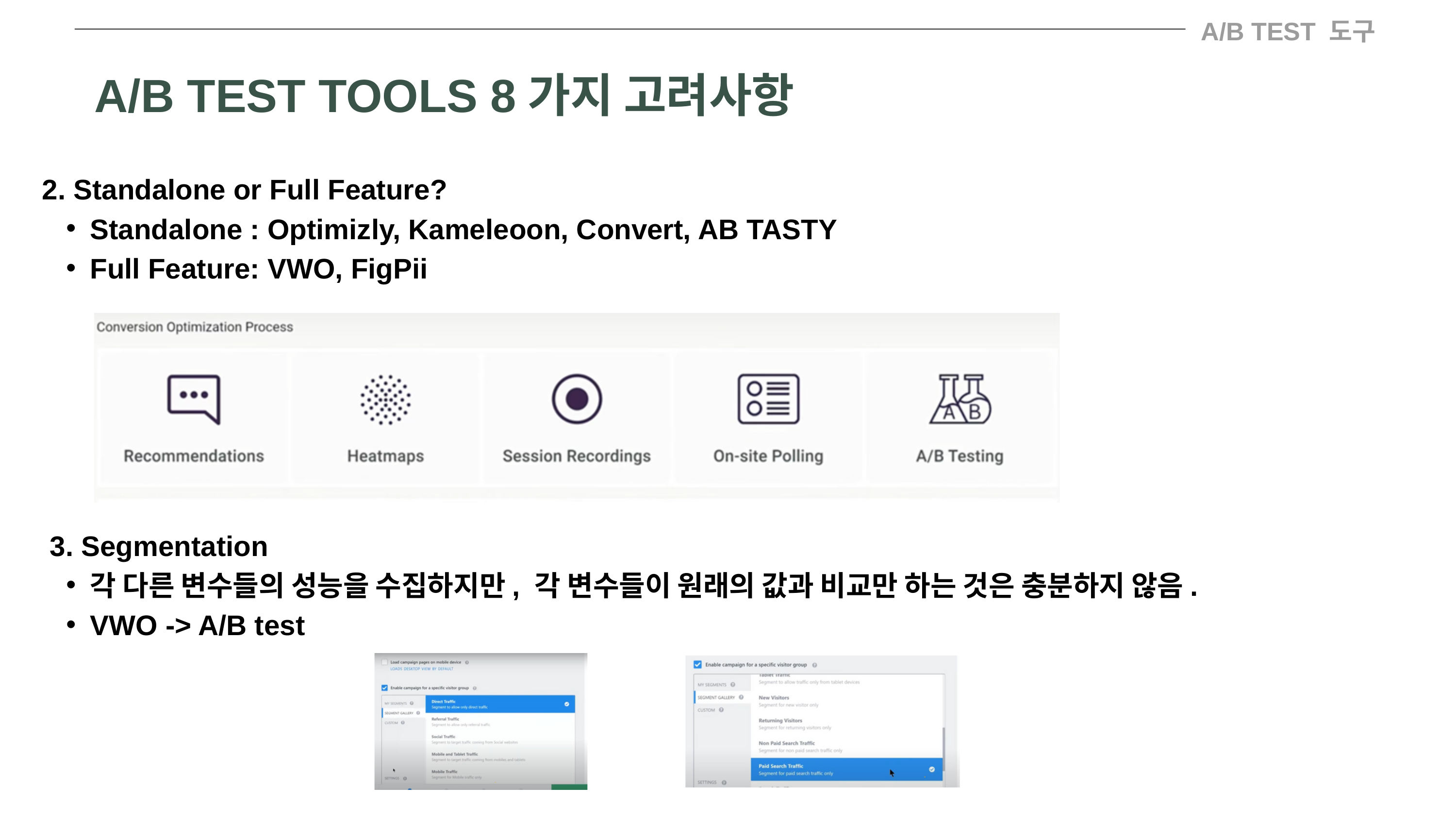

A/B TEST 도구

A/B TEST TOOLS 8가지 고려사항

2. Standalone or Full Feature?
Standalone : Optimizly, Kameleoon, Convert, AB TASTY
Full Feature: VWO, FigPii

 3. Segmentation
각 다른 변수들의 성능을 수집하지만, 각 변수들이 원래의 값과 비교만 하는 것은 충분하지 않음.
VWO -> A/B test